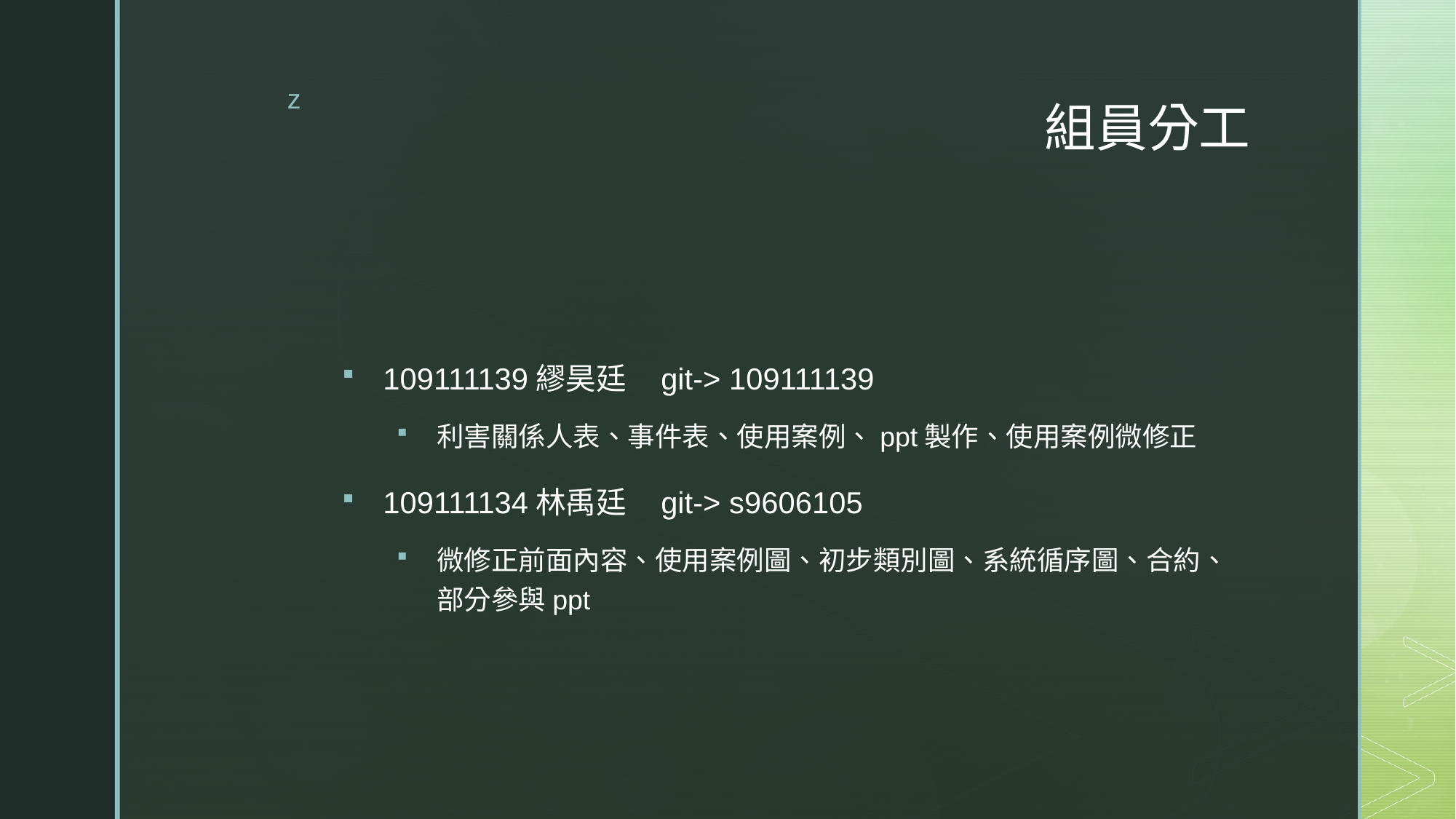

# 組員分工
109111139繆昊廷    git-> 109111139
利害關係人表、事件表、使用案例、ppt製作、使用案例微修正
109111134林禹廷    git-> s9606105​
微修正前面內容、使用案例圖、初步類別圖、系統循序圖、合約、部分參與ppt